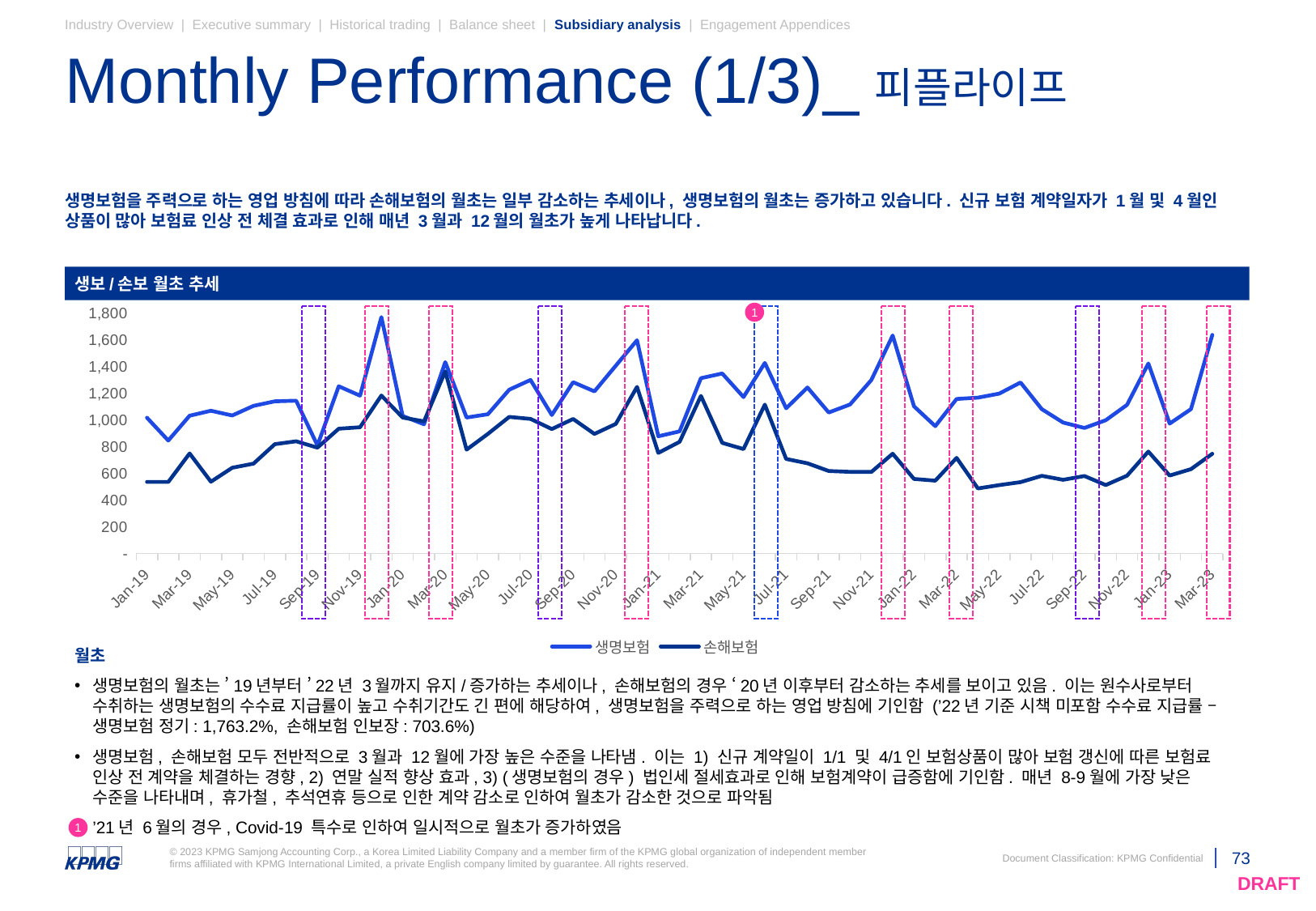

Industry Overview  |  Executive summary  |  Historical trading  |  Balance sheet  |  Subsidiary analysis  |  Engagement Appendices
# Monthly Performance (1/3)_피플라이프
생명보험을 주력으로 하는 영업 방침에 따라 손해보험의 월초는 일부 감소하는 추세이나, 생명보험의 월초는 증가하고 있습니다. 신규 보험 계약일자가 1월 및 4월인 상품이 많아 보험료 인상 전 체결 효과로 인해 매년 3월과 12월의 월초가 높게 나타납니다.
생보/손보 월초 추세

### Chart

| Category | 생명보험 | 손해보험 |
|---|---|---|
| 43466 | 1019.7240049999999 | 537.9116 |
| 43497 | 848.6304110000001 | 537.522313 |
| 43525 | 1035.068217 | 751.8674489999999 |
| 43556 | 1072.232088 | 539.4496330000001 |
| 43586 | 1036.91185 | 644.273616 |
| 43617 | 1108.798434 | 675.2915879999999 |
| 43647 | 1143.1453800000002 | 821.446101 |
| 43678 | 1147.485568 | 843.0584029999999 |
| 43709 | 811.832132 | 795.341535 |
| 43739 | 1256.200438 | 937.2876540000001 |
| 43770 | 1185.208359 | 948.52678 |
| 43800 | 1774.944226 | 1186.5821799999999 |
| 43831 | 1033.10589 | 1020.8788920000001 |
| 43862 | 970.7534499999998 | 992.6895549999999 |
| 43891 | 1437.1346170000002 | 1368.192411 |
| 43922 | 1021.200437 | 780.0288649999999 |
| 43952 | 1045.904292 | 898.4139610000001 |
| 43983 | 1230.215744 | 1025.985169 |
| 44013 | 1303.3571860000002 | 1010.95374 |
| 44044 | 1040.429525 | 934.6634050000002 |
| 44075 | 1286.4916590000003 | 1010.572246 |
| 44105 | 1217.698339 | 898.2910060000002 |
| 44136 | 1410.1498020000001 | 973.293146 |
| 44166 | 1601.361566 | 1250.9913589999999 |
| 44197 | 880.4920140000002 | 755.680214 |
| 44228 | 917.5806490000001 | 838.8239229999998 |
| 44256 | 1316.643857 | 1183.70471 |
| 44287 | 1352.0403520000002 | 831.2636169999998 |
| 44317 | 1175.0502150000002 | 784.908294 |
| 44348 | 1431.3826179999999 | 1118.340108 |
| 44378 | 1090.4643789999998 | 710.3403310000001 |
| 44409 | 1246.600947 | 677.998342 |
| 44440 | 1058.939638 | 620.19829 |
| 44470 | 1119.342503 | 613.72941 |
| 44501 | 1303.0058349999997 | 612.779159 |
| 44531 | 1636.9697659999997 | 749.613644 |
| 44562 | 1105.442194 | 560.453307 |
| 44593 | 956.6879580000002 | 547.1664039999999 |
| 44621 | 1160.485863 | 718.4593030000001 |
| 44652 | 1170.518484 | 488.6542160000001 |
| 44682 | 1200.7690999999998 | 513.758162 |
| 44713 | 1284.359527 | 535.9779560000001 |
| 44743 | 1084.0124459999997 | 583.9048139999999 |
| 44774 | 983.7973949999999 | 554.1614330000001 |
| 44805 | 943.1135570000001 | 582.4657980000001 |
| 44835 | 1001.1091390000001 | 514.2010490000001 |
| 44866 | 1116.29957 | 584.8563909999999 |
| 44896 | 1426.7432410000001 | 765.8943210000001 |
| 44927 | 975.688158 | 586.0387309999999 |
| 44958 | 1084.459069 | 633.983573 |
| 44986 | 1641.5425160000004 | 749.1838120000002 |
1

월초
생명보험의 월초는 ’19년부터 ’22년 3월까지 유지/증가하는 추세이나, 손해보험의 경우 ‘20년 이후부터 감소하는 추세를 보이고 있음. 이는 원수사로부터 수취하는 생명보험의 수수료 지급률이 높고 수취기간도 긴 편에 해당하여, 생명보험을 주력으로 하는 영업 방침에 기인함 (’22년 기준 시책 미포함 수수료 지급률 – 생명보험 정기: 1,763.2%, 손해보험 인보장: 703.6%)
생명보험, 손해보험 모두 전반적으로 3월과 12월에 가장 높은 수준을 나타냄. 이는 1) 신규 계약일이 1/1 및 4/1인 보험상품이 많아 보험 갱신에 따른 보험료 인상 전 계약을 체결하는 경향, 2) 연말 실적 향상 효과, 3) (생명보험의 경우) 법인세 절세효과로 인해 보험계약이 급증함에 기인함. 매년 8-9월에 가장 낮은 수준을 나타내며, 휴가철, 추석연휴 등으로 인한 계약 감소로 인하여 월초가 감소한 것으로 파악됨
’21년 6월의 경우, Covid-19 특수로 인하여 일시적으로 월초가 증가하였음
1